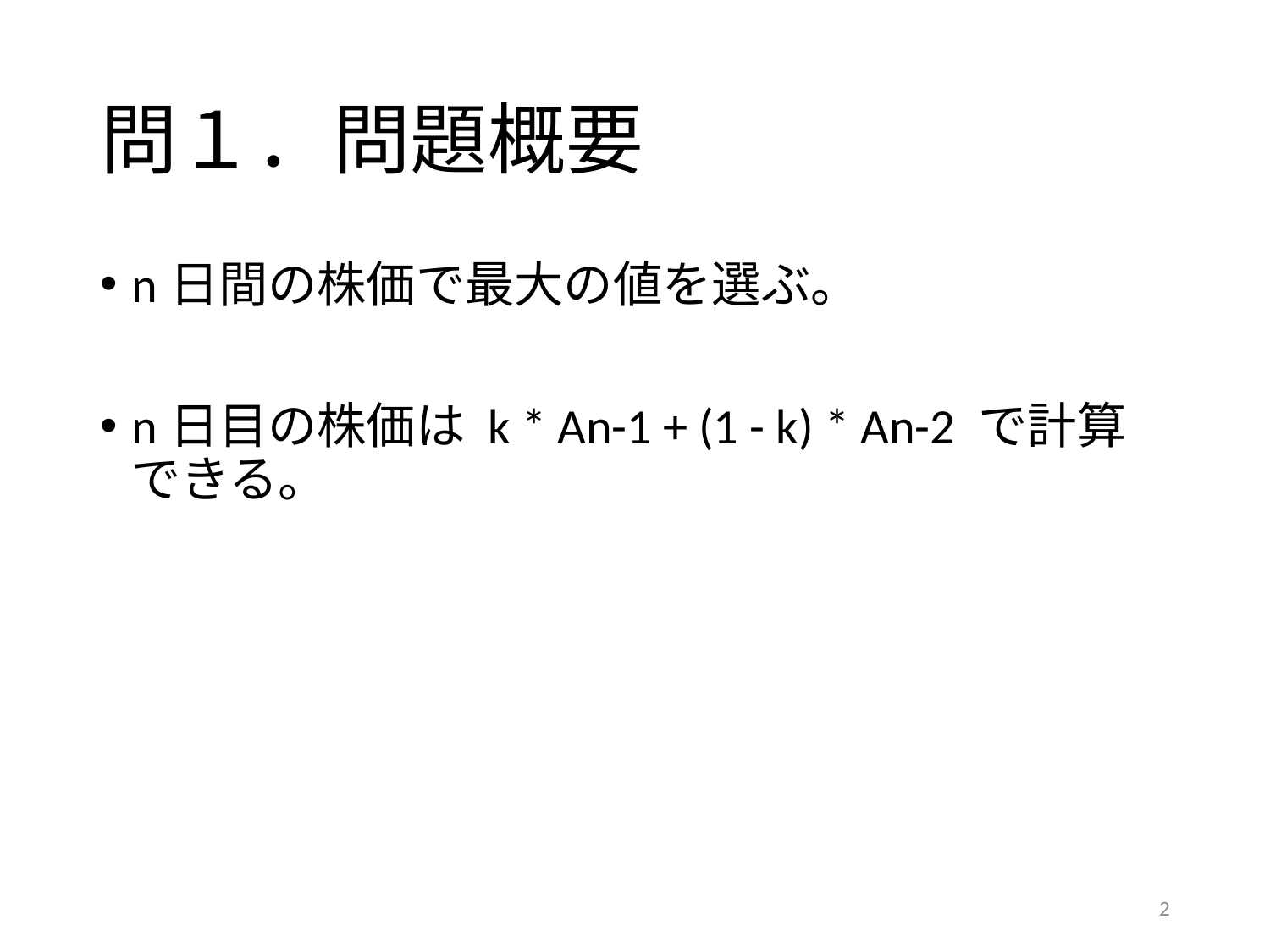

# 問１．問題概要
n日間の株価で最大の値を選ぶ。

n日目の株価は k * An-1 + (1 - k) * An-2 で計算できる。

2